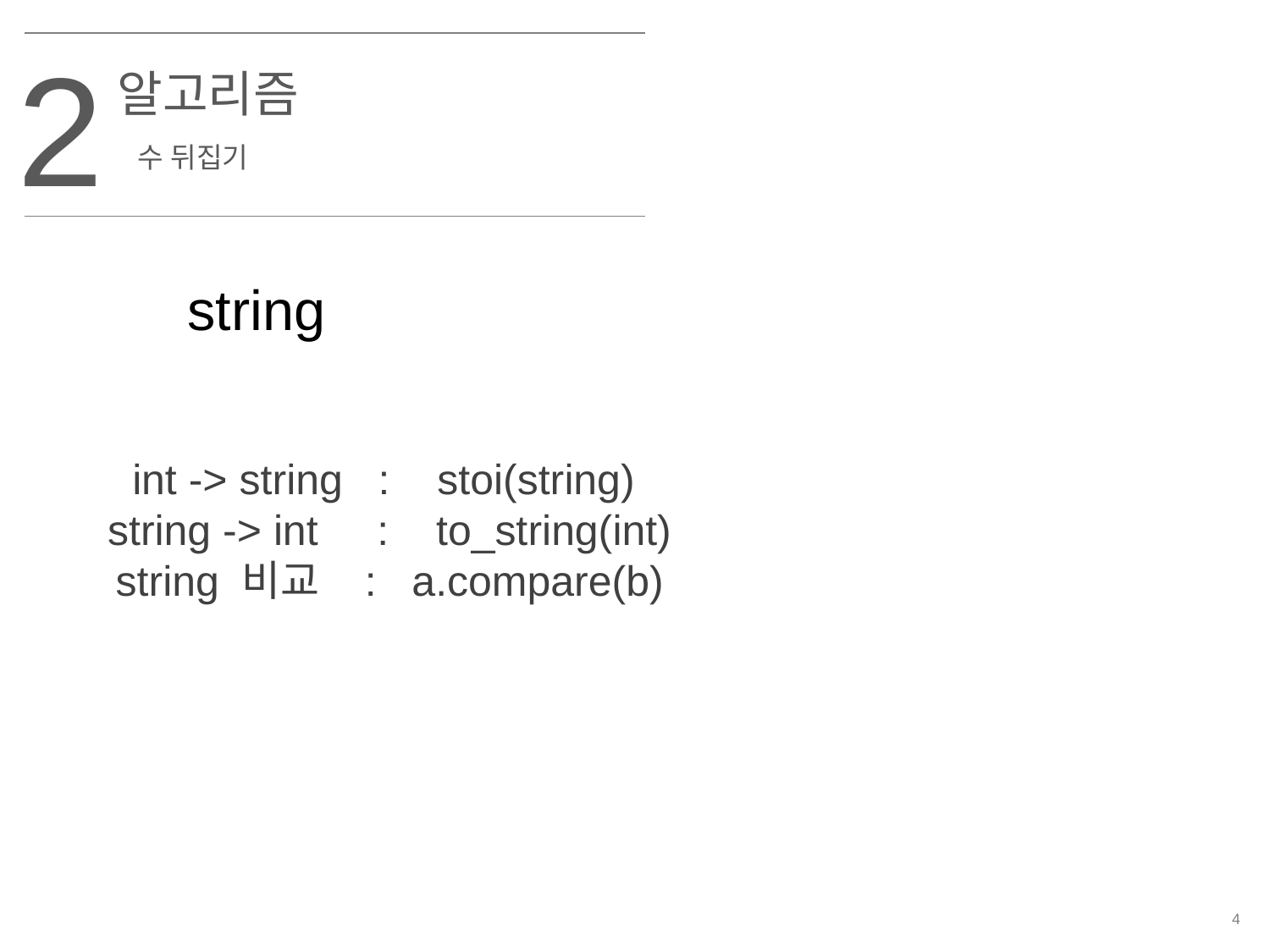

2
알고리즘
수 뒤집기
string
int -> string   :    stoi(string)
string -> int     :    to_string(int)
string 비교   :   a.compare(b)